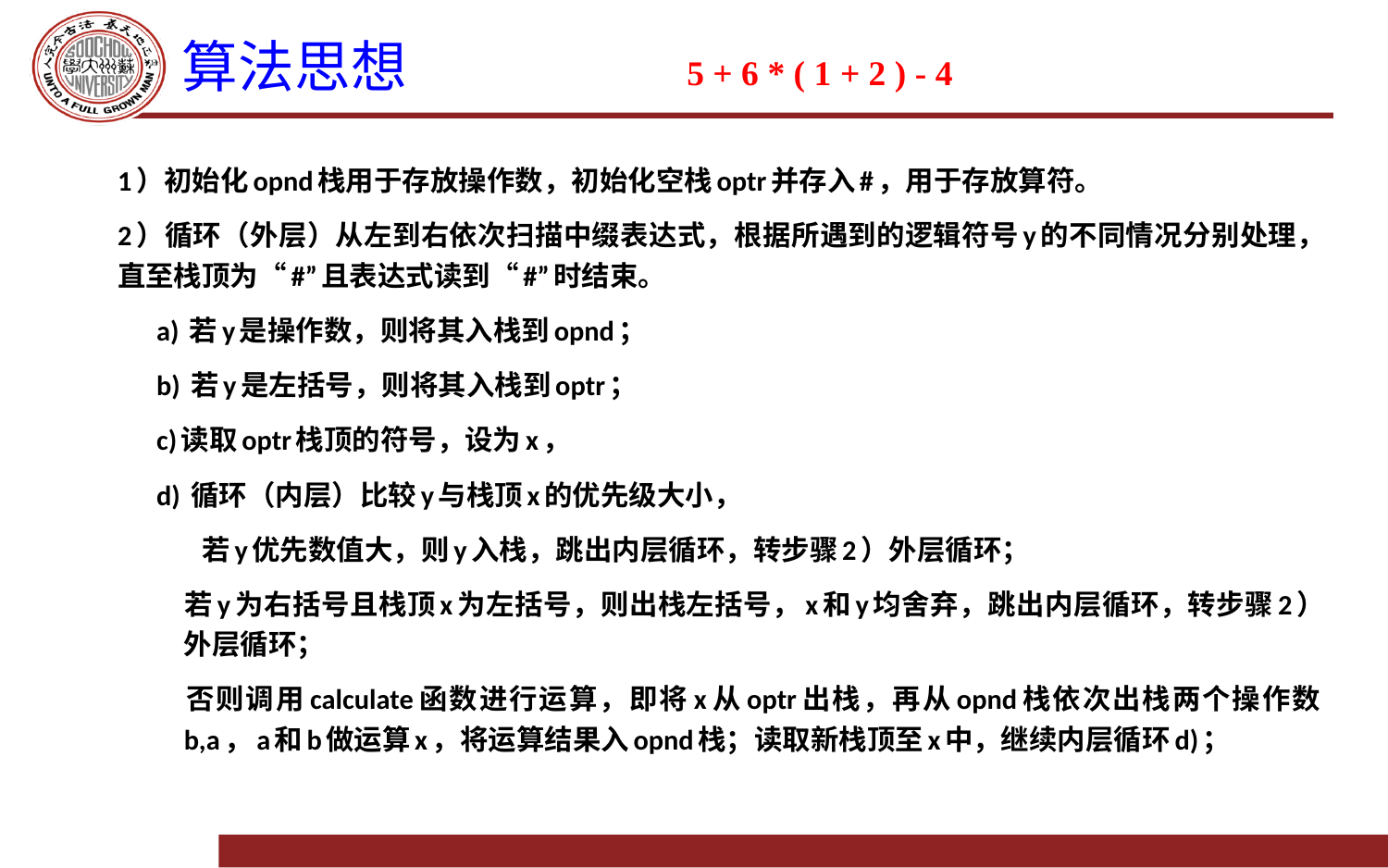

# 算法思想
5 + 6 * ( 1 + 2 ) - 4
1）初始化opnd栈用于存放操作数，初始化空栈optr并存入#，用于存放算符。
2）循环（外层）从左到右依次扫描中缀表达式，根据所遇到的逻辑符号y的不同情况分别处理，直至栈顶为“#”且表达式读到“#”时结束。
      a) 若y是操作数，则将其入栈到opnd；
      b) 若y是左括号，则将其入栈到optr；
      c)读取optr栈顶的符号，设为x，
      d) 循环（内层）比较y与栈顶x的优先级大小，
	若y优先数值大，则y入栈，跳出内层循环，转步骤2）外层循环；
	若y为右括号且栈顶x为左括号，则出栈左括号，x和y均舍弃，跳出内层循环，转步骤2）外层循环；
	否则调用calculate函数进行运算，即将x从optr出栈，再从opnd栈依次出栈两个操作数b,a，a和b做运算x，将运算结果入opnd栈；读取新栈顶至x中，继续内层循环d)；